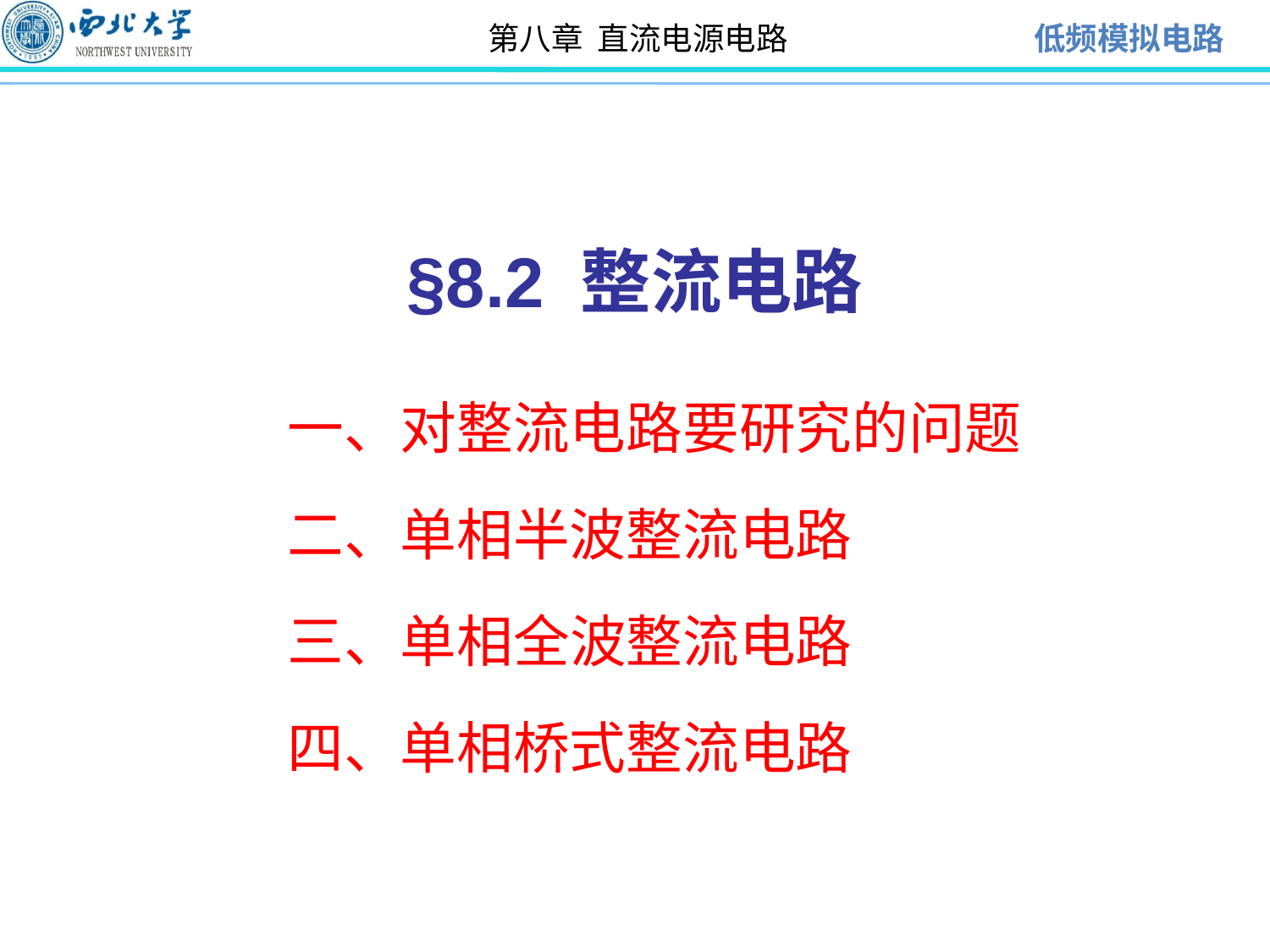

# §8.2 整流电路
一、对整流电路要研究的问题
二、单相半波整流电路
三、单相全波整流电路
四、单相桥式整流电路